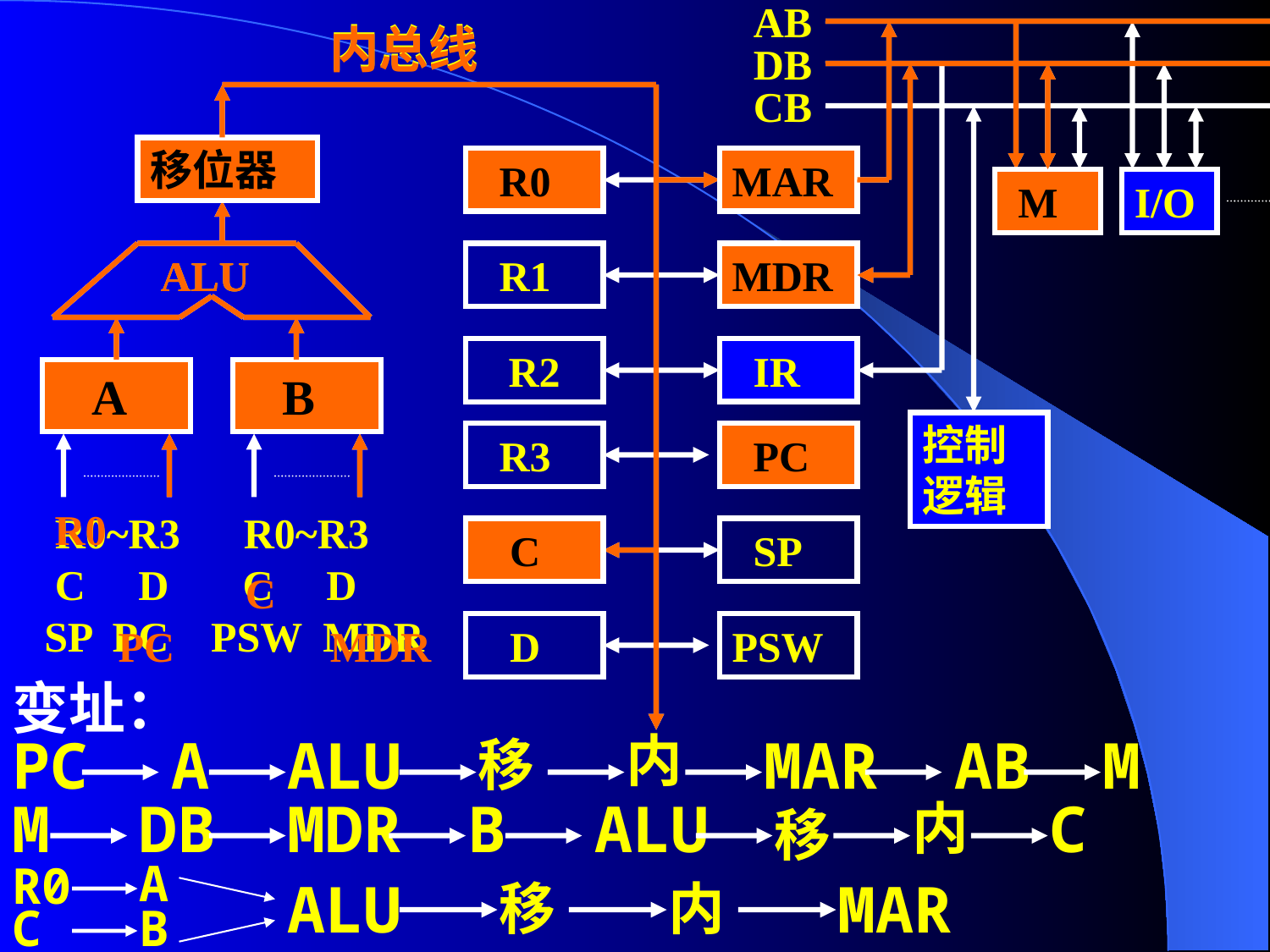

AB
内总线
内总线

DB

CB

移位器
移位器
  R0
  R0
MAR
MAR
 M
 M
I/O

ALU
ALU
  R1
MDR
MDR

R2
  IR
   A
   A
   B
   B

控制逻辑
  R3
  PC
  PC

  R0
    R0~R3      R0~R3
    C     D       C     D
   SP  PC    PSW  MDR
   C
   C
  SP

   C
  PC
MDR
   D
PSW

变址：
PC
A
ALU
内
MAR
AB
M
移

M
DB
MDR
B
ALU
C
内
移

A
R0
ALU
MAR
移
内

C
B